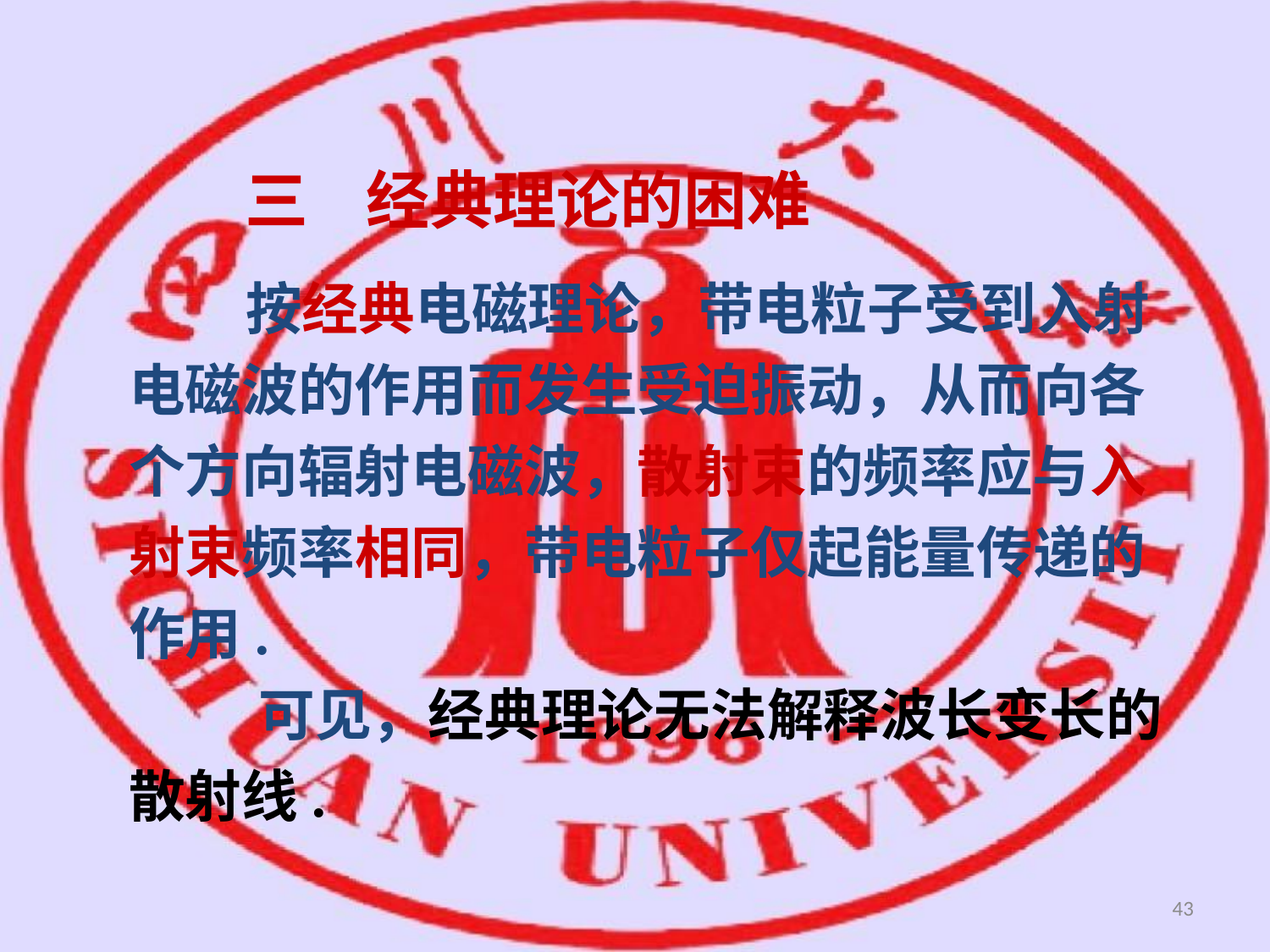

三    经典理论的困难
        按经典电磁理论，带电粒子受到入射电磁波的作用而发生受迫振动，从而向各个方向辐射电磁波，散射束的频率应与入射束频率相同，带电粒子仅起能量传递的作用.
         可见，经典理论无法解释波长变长的散射线.

43